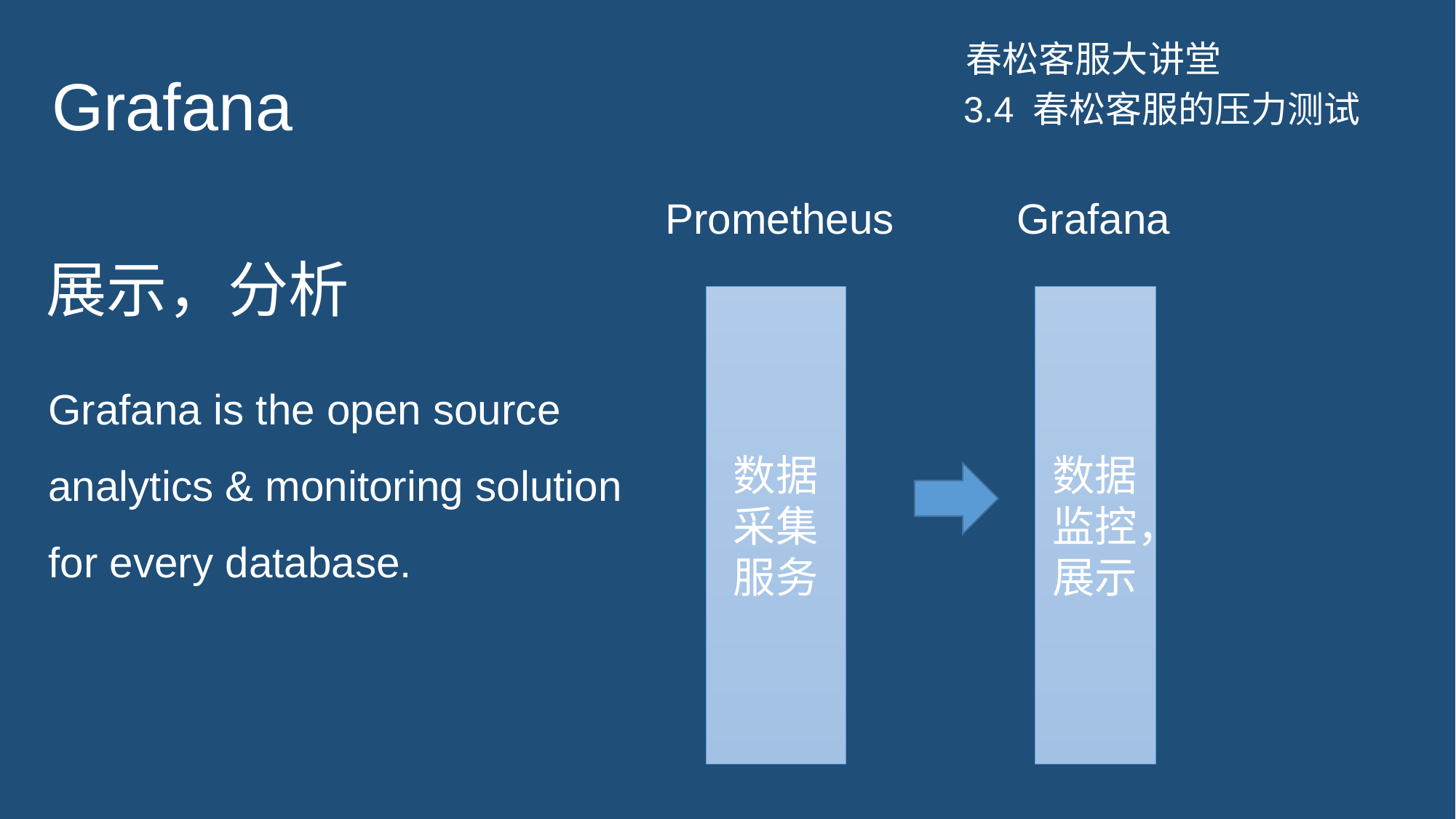

# Grafana
春松客服大讲堂
3.4 春松客服的压力测试
Prometheus
Grafana
展示，分析
数据采集服务
数据监控，展示
Grafana is the open source analytics & monitoring solution for every database.